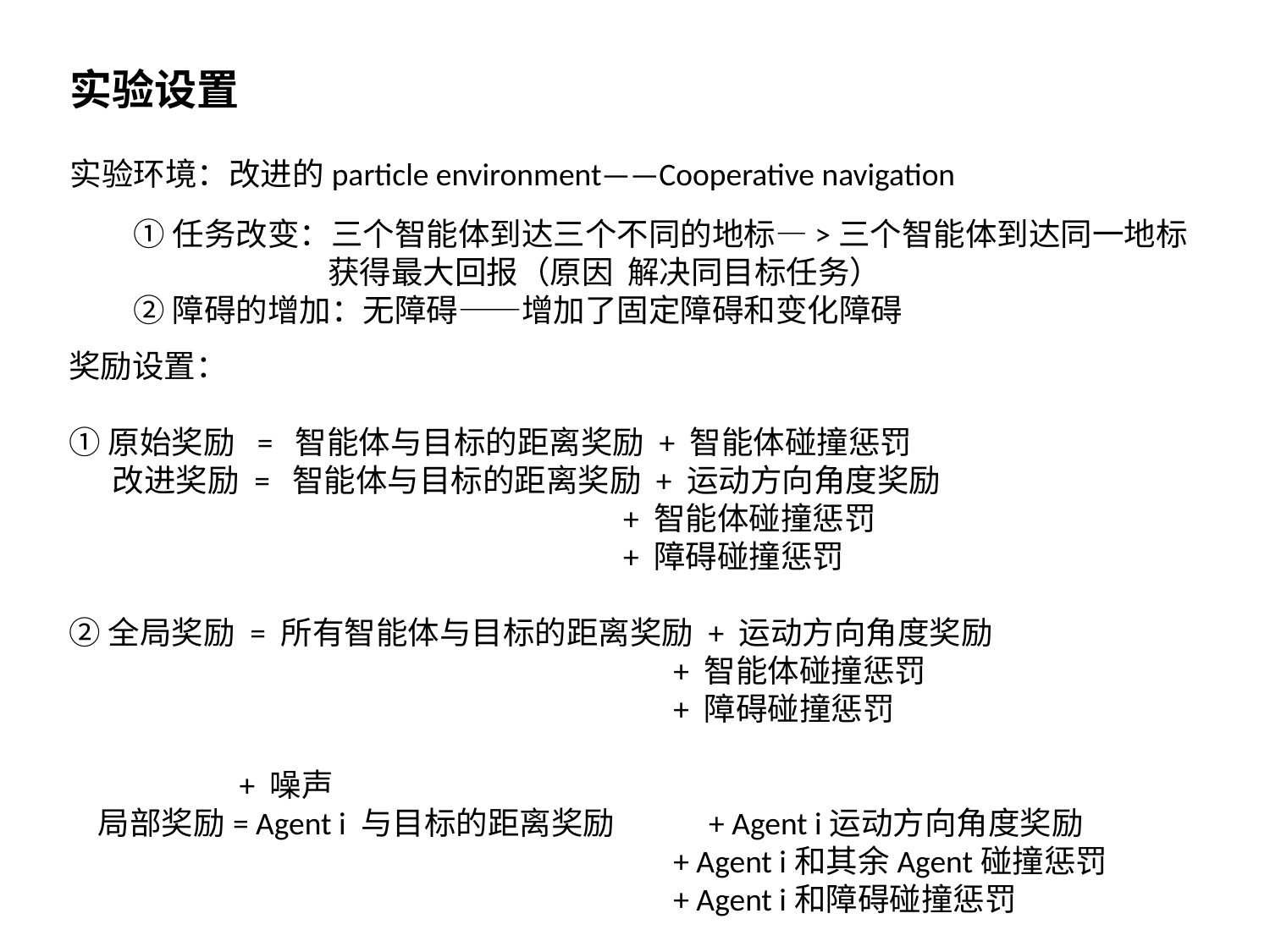

实验设置
实验环境：改进的particle environment——Cooperative navigation
①任务改变：三个智能体到达三个不同的地标—>三个智能体到达同一地标
                          获得最大回报（原因  解决同目标任务）
②障碍的增加：无障碍——增加了固定障碍和变化障碍
奖励设置：

①原始奖励  =  智能体与目标的距离奖励 + 智能体碰撞惩罚
     改进奖励 =  智能体与目标的距离奖励 + 运动方向角度奖励
                                                                             + 智能体碰撞惩罚
                                                                             + 障碍碰撞惩罚

②全局奖励 = 所有智能体与目标的距离奖励 + 运动方向角度奖励
                                                                                    + 智能体碰撞惩罚
                                                                                    + 障碍碰撞惩罚
									      + 噪声
   局部奖励= Agent i 与目标的距离奖励            + Agent i运动方向角度奖励
                                                                                    + Agent i和其余Agent碰撞惩罚
                                                                                    + Agent i和障碍碰撞惩罚
									      + 噪声